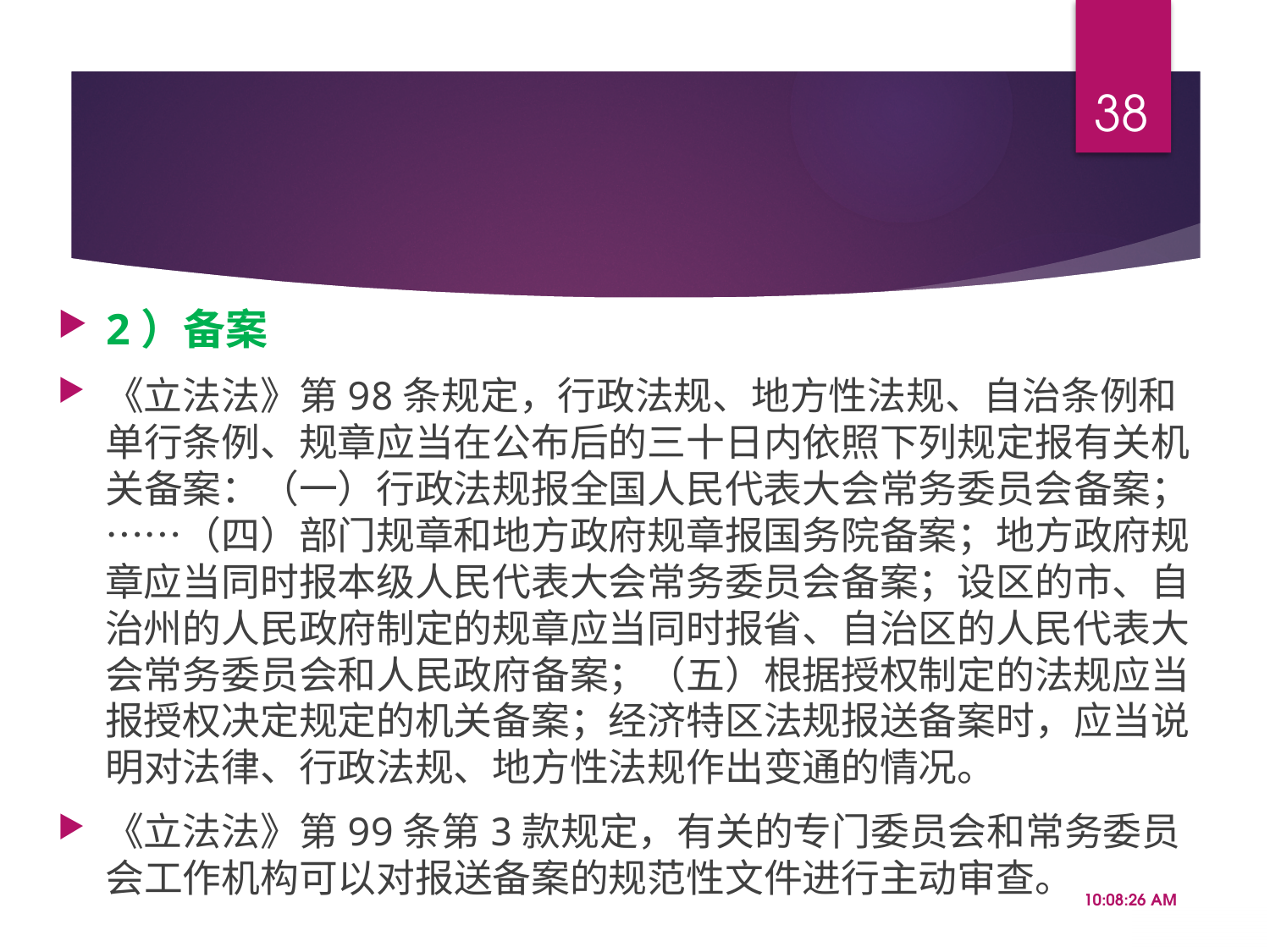

38
#
2）备案
《立法法》第98条规定，行政法规、地方性法规、自治条例和单行条例、规章应当在公布后的三十日内依照下列规定报有关机关备案：（一）行政法规报全国人民代表大会常务委员会备案；……（四）部门规章和地方政府规章报国务院备案；地方政府规章应当同时报本级人民代表大会常务委员会备案；设区的市、自治州的人民政府制定的规章应当同时报省、自治区的人民代表大会常务委员会和人民政府备案；（五）根据授权制定的法规应当报授权决定规定的机关备案；经济特区法规报送备案时，应当说明对法律、行政法规、地方性法规作出变通的情况。
《立法法》第99条第3款规定，有关的专门委员会和常务委员会工作机构可以对报送备案的规范性文件进行主动审查。

10:08:26 AM